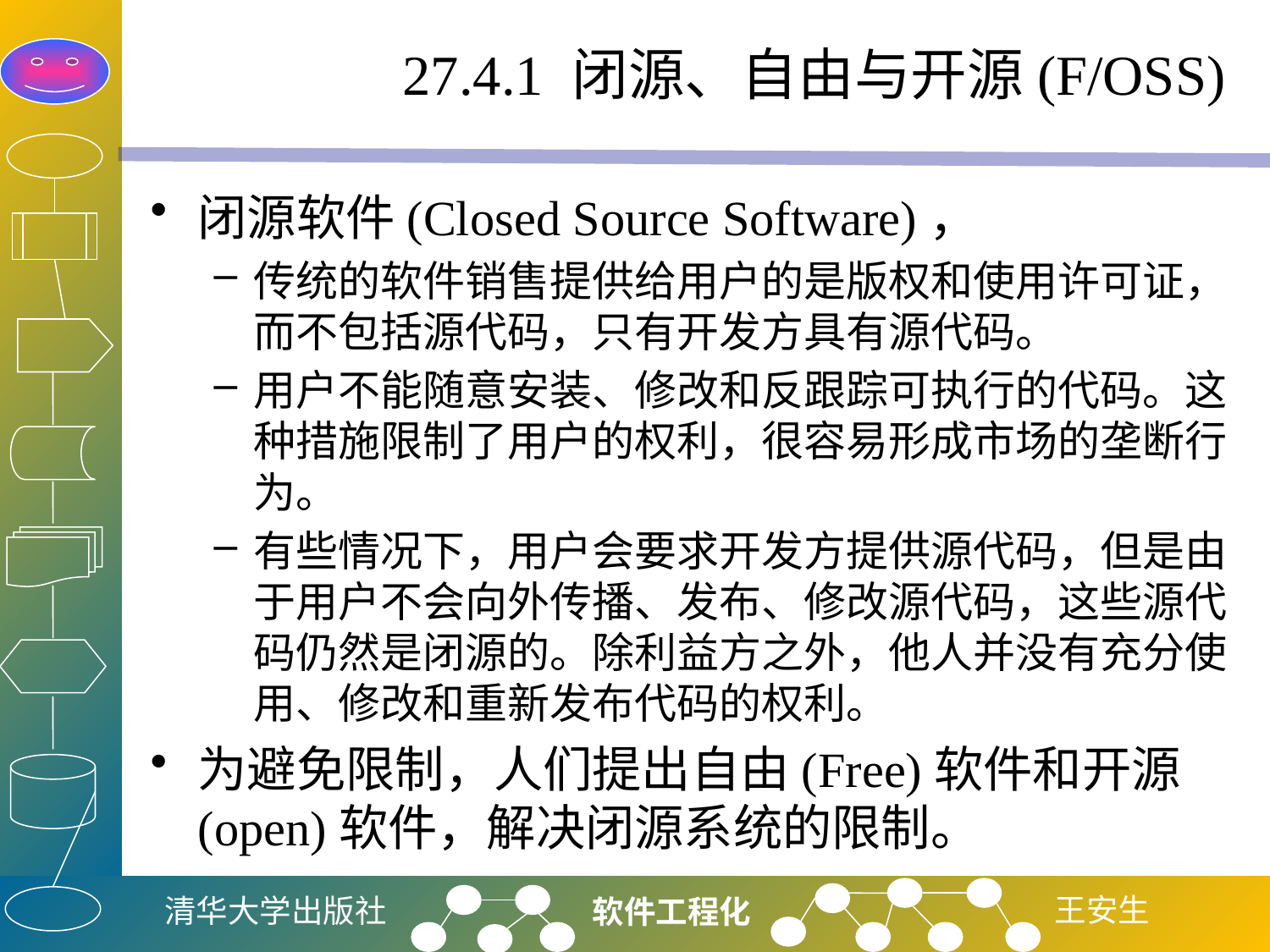

# 27.4.1 闭源、自由与开源(F/OSS)
闭源软件(Closed Source Software)，
传统的软件销售提供给用户的是版权和使用许可证，而不包括源代码，只有开发方具有源代码。
用户不能随意安装、修改和反跟踪可执行的代码。这种措施限制了用户的权利，很容易形成市场的垄断行为。
有些情况下，用户会要求开发方提供源代码，但是由于用户不会向外传播、发布、修改源代码，这些源代码仍然是闭源的。除利益方之外，他人并没有充分使用、修改和重新发布代码的权利。
为避免限制，人们提出自由(Free)软件和开源(open)软件，解决闭源系统的限制。